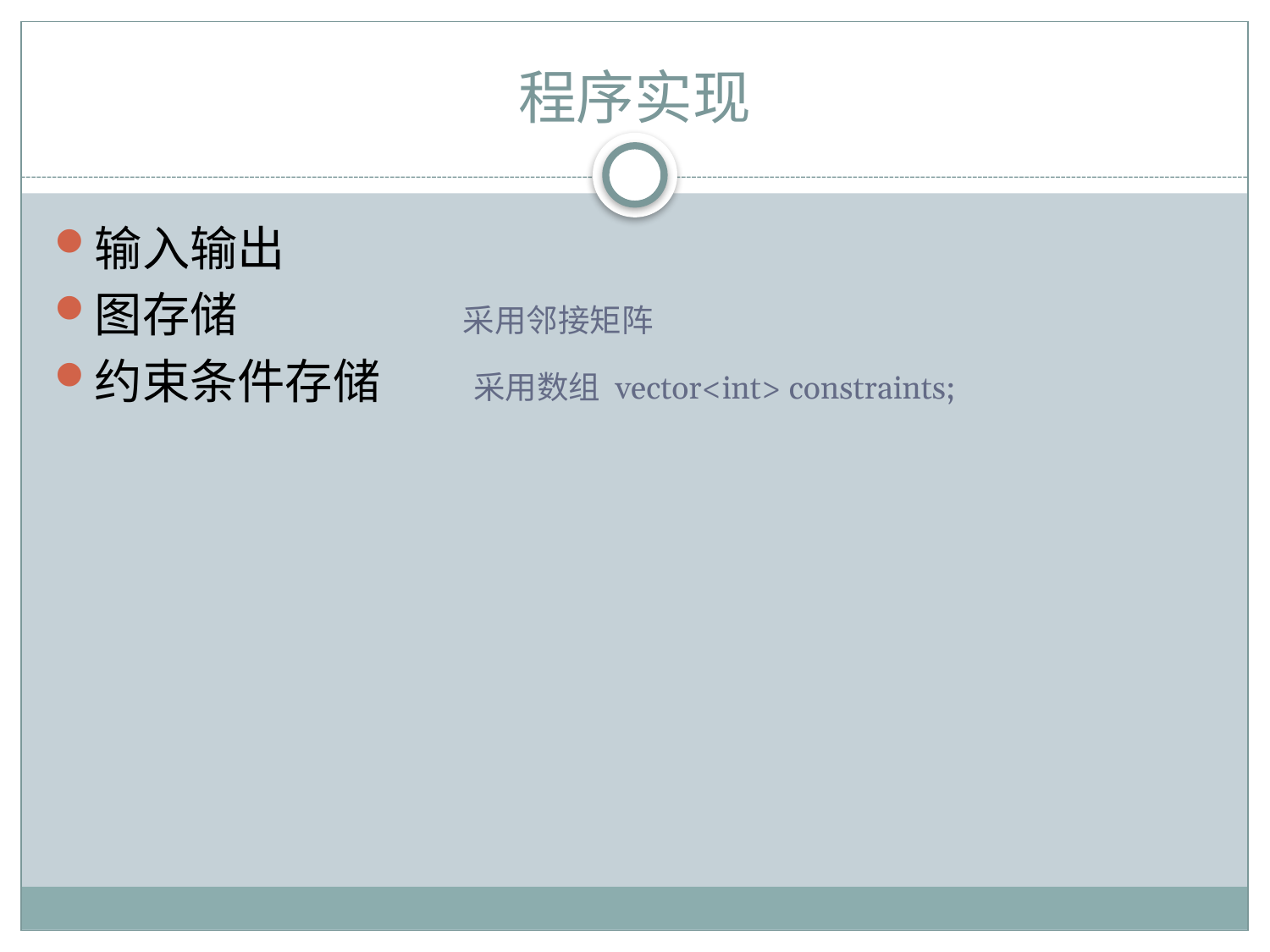

# 程序实现
输入输出
图存储	           采用邻接矩阵
约束条件存储	采用数组 vector<int> constraints;